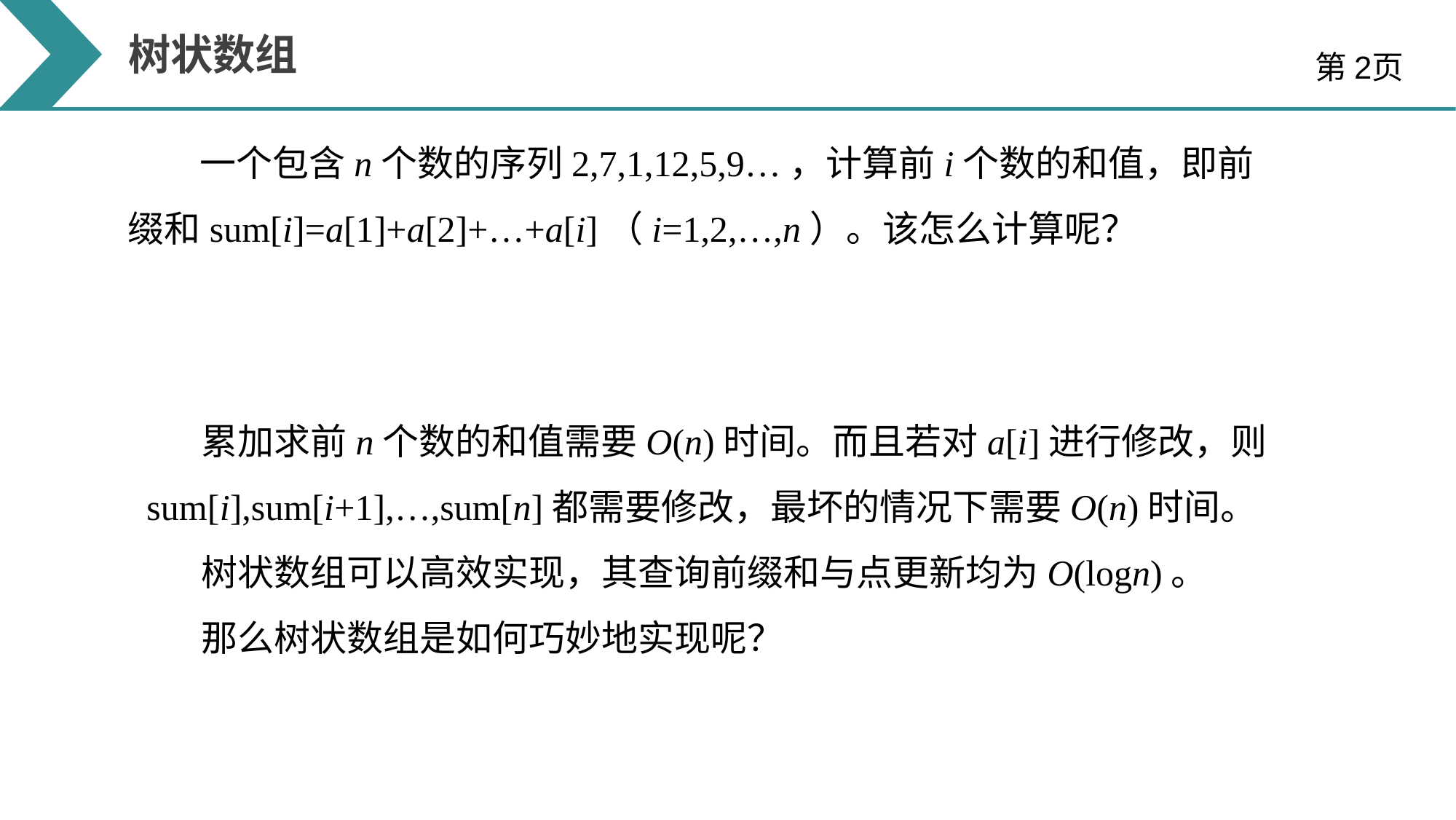

树状数组
第2页
 一个包含n个数的序列2,7,1,12,5,9…，计算前i个数的和值，即前缀和sum[i]=a[1]+a[2]+…+a[i]（i=1,2,…,n）。该怎么计算呢？
累加求前n个数的和值需要O(n)时间。而且若对a[i]进行修改，则sum[i],sum[i+1],…,sum[n]都需要修改，最坏的情况下需要O(n)时间。
树状数组可以高效实现，其查询前缀和与点更新均为O(logn)。
那么树状数组是如何巧妙地实现呢？